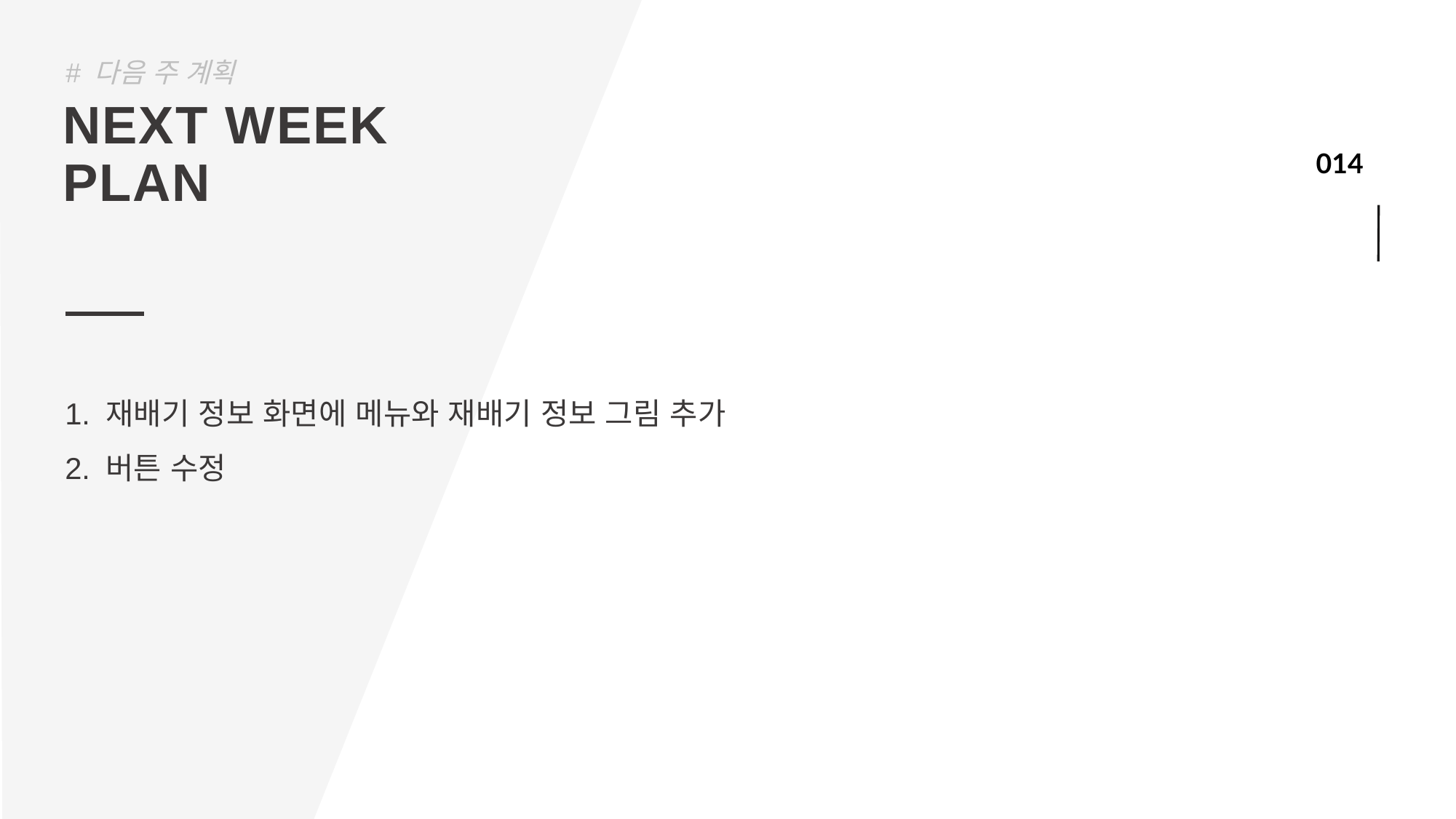

# 다음 주 계획
NEXT WEEK
PLAN
재배기 정보 화면에 메뉴와 재배기 정보 그림 추가
버튼 수정